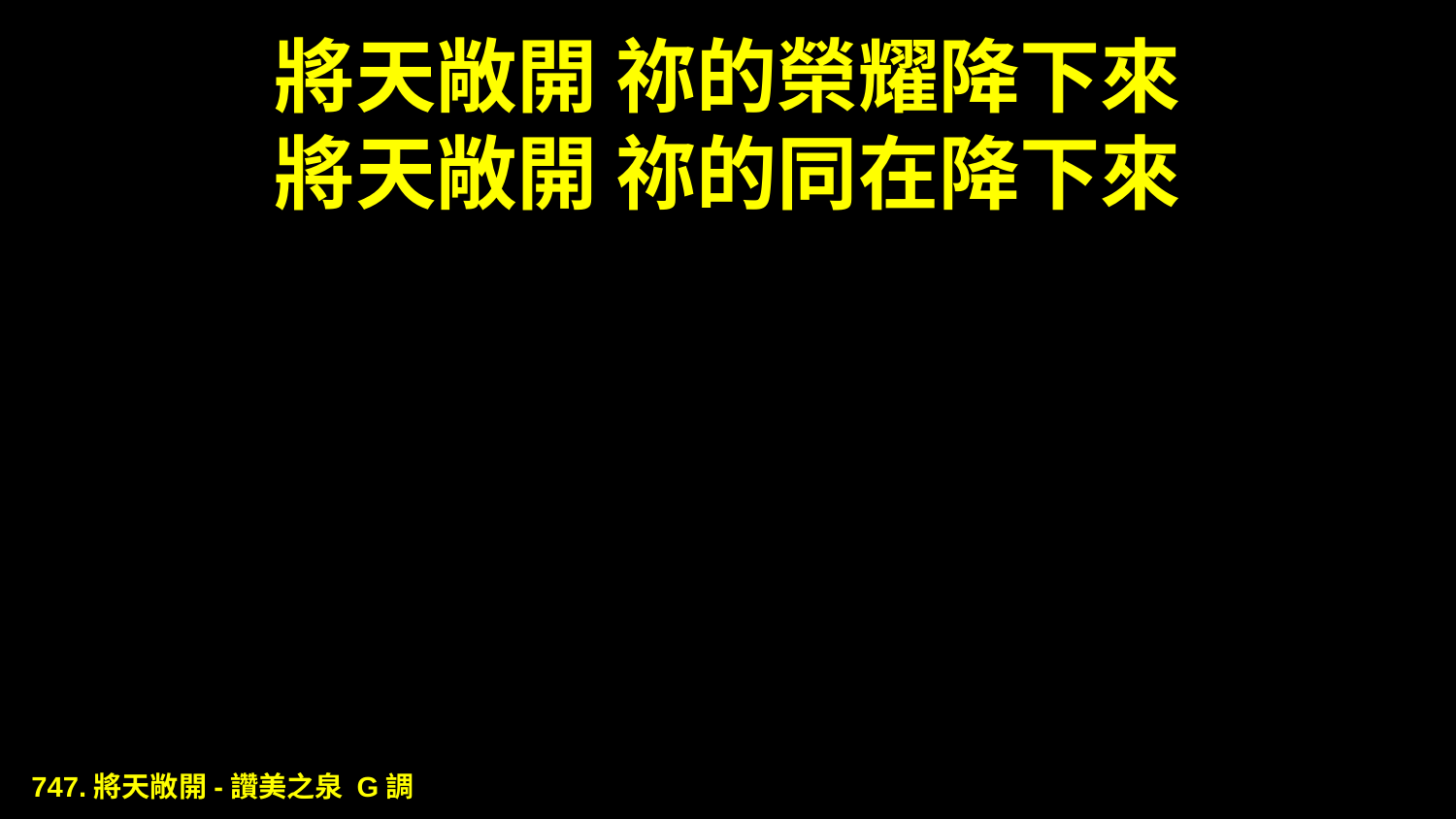

# 將天敞開 祢的榮耀降下來 將天敞開 祢的同在降下來
747.將天敞開-讚美之泉 G調